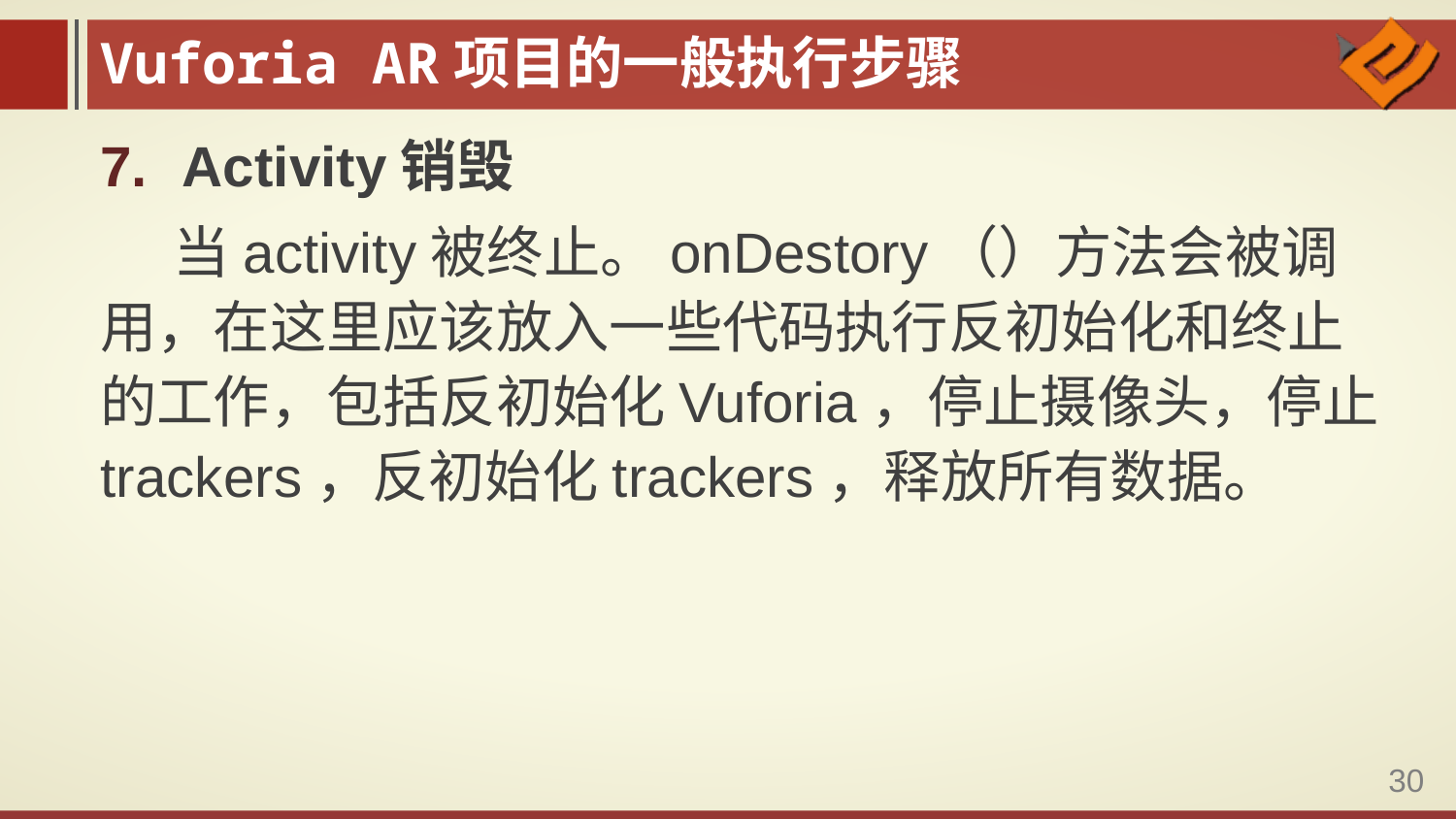

Vuforia AR项目的一般执行步骤
Activity销毁
当activity被终止。onDestory（）方法会被调用，在这里应该放入一些代码执行反初始化和终止的工作，包括反初始化Vuforia，停止摄像头，停止trackers，反初始化trackers，释放所有数据。